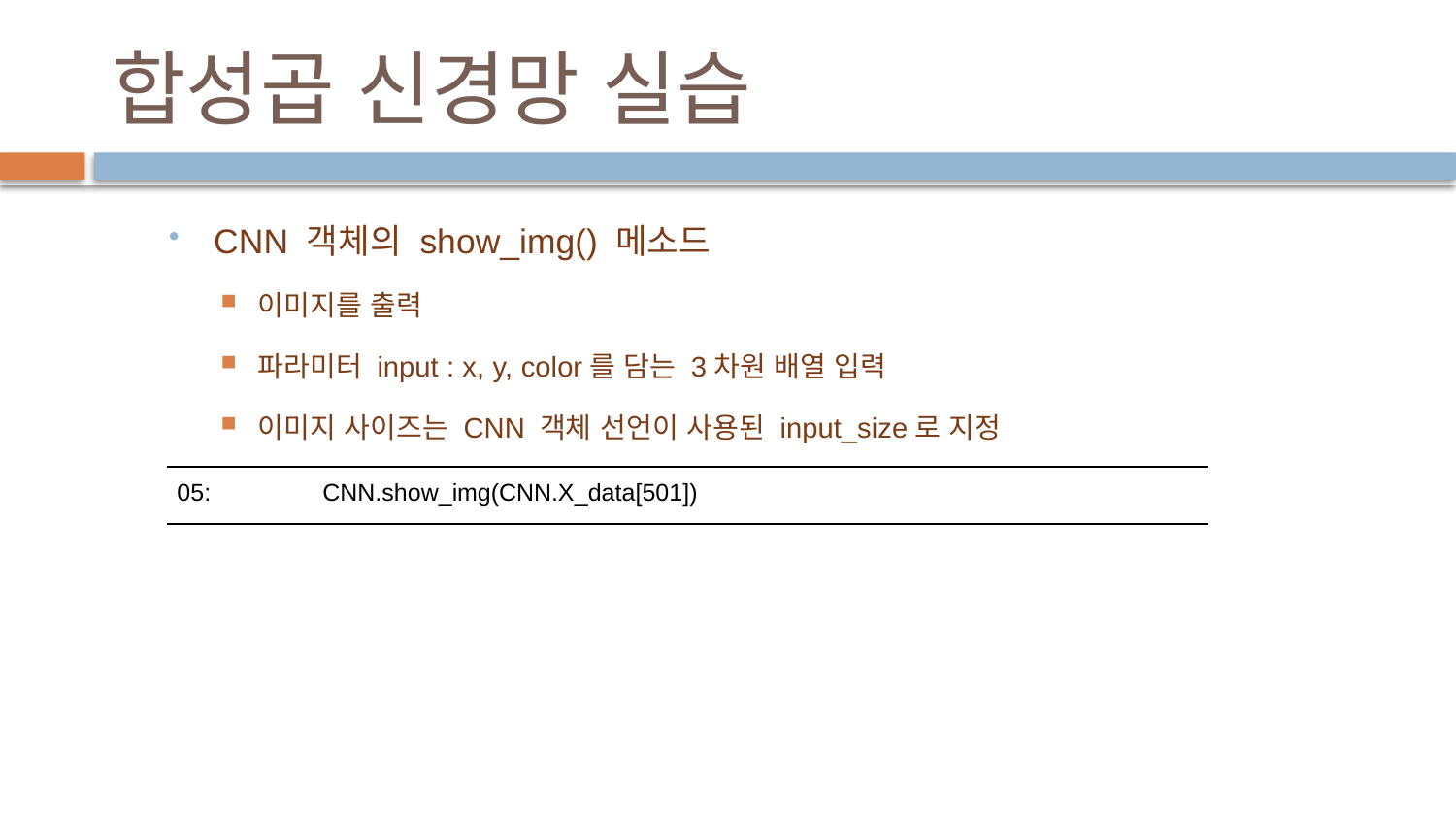

# 합성곱 신경망 실습
CNN 객체의 show_img() 메소드
이미지를 출력
파라미터 input : x, y, color를 담는 3차원 배열 입력
이미지 사이즈는 CNN 객체 선언이 사용된 input_size로 지정
| 05: CNN.show\_img(CNN.X\_data[501]) |
| --- |